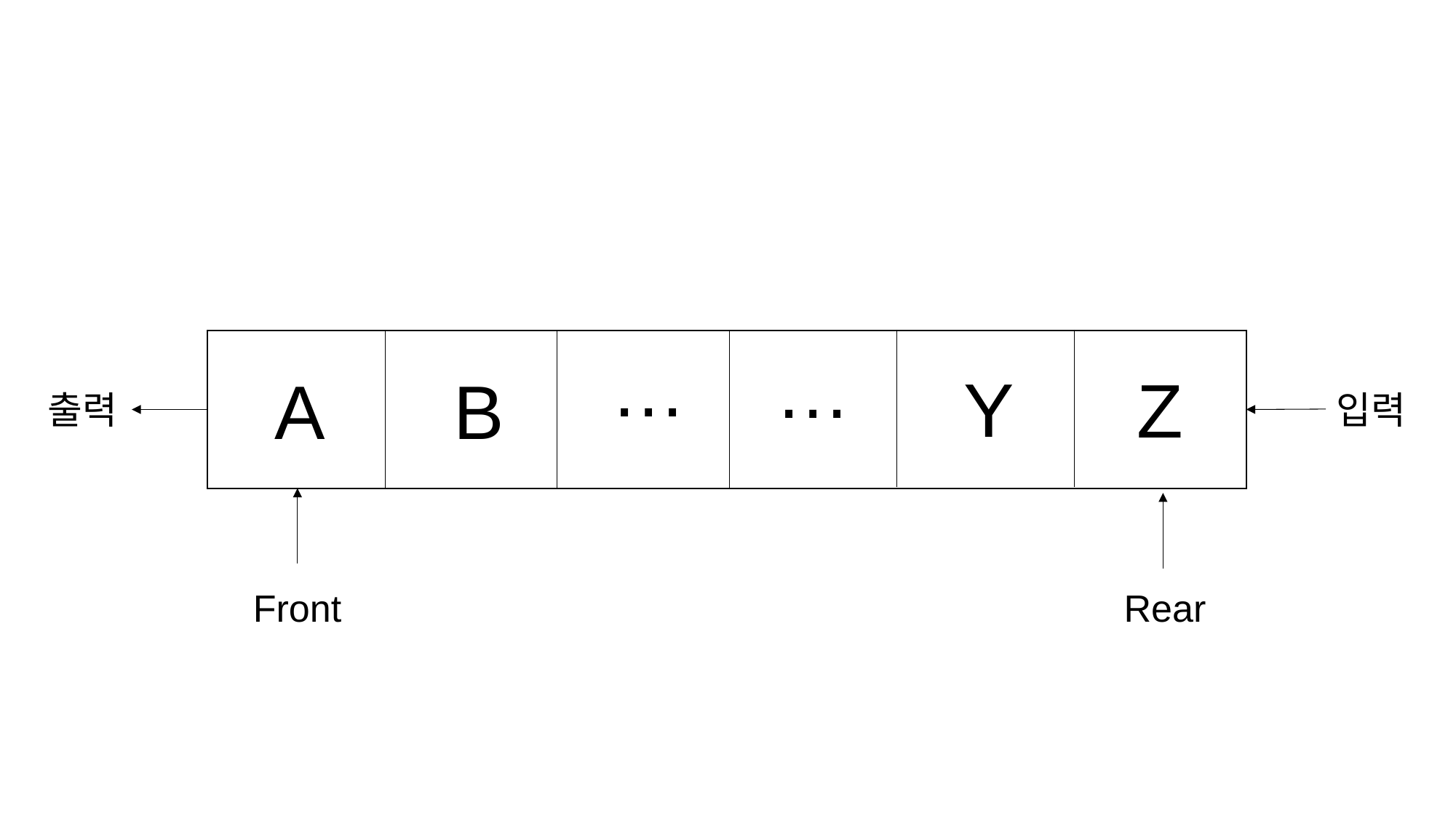

…
…
Y
Z
A
B
출력
입력
Front
Rear